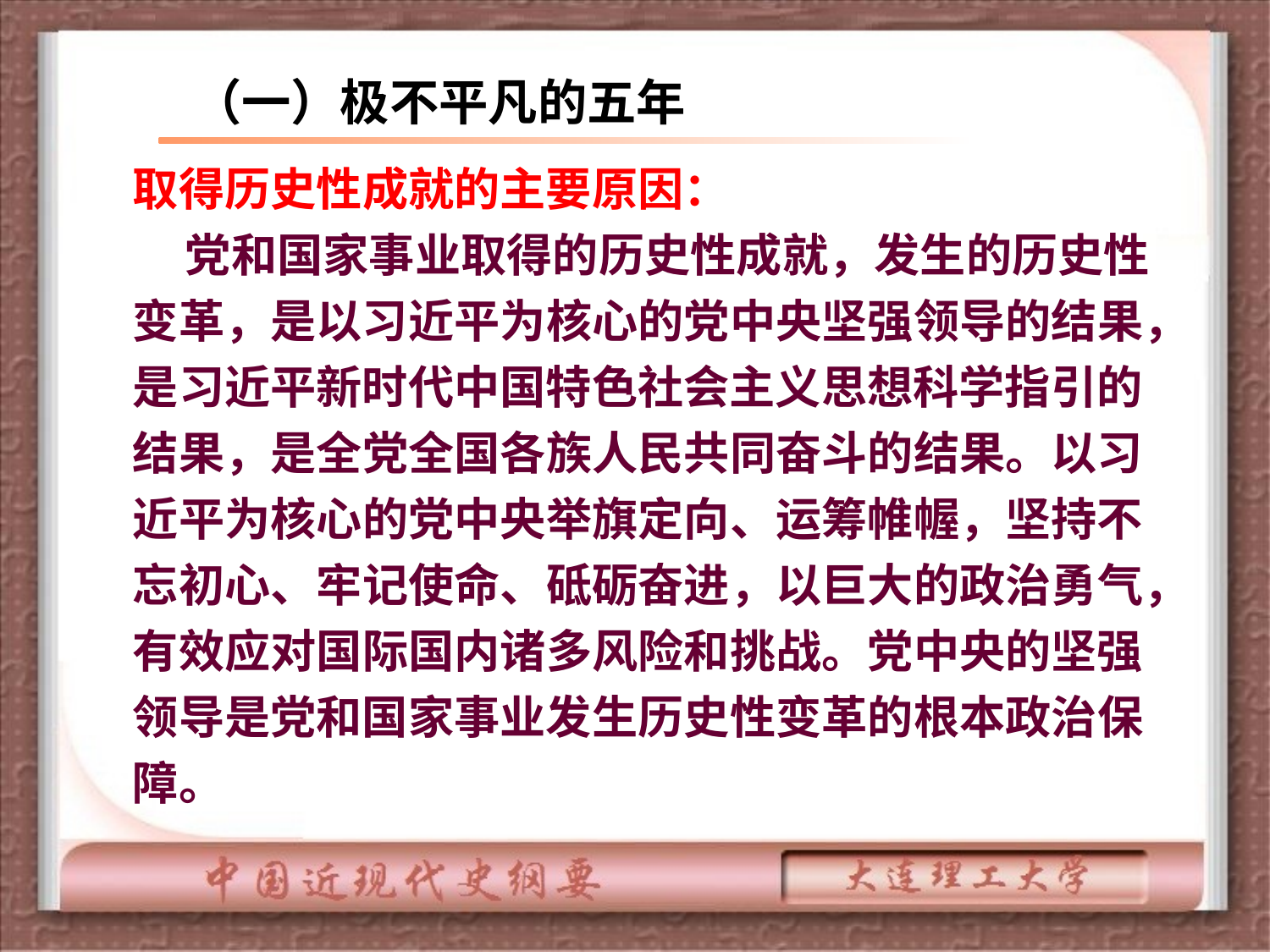

（一）极不平凡的五年

取得历史性成就的主要原因：
    党和国家事业取得的历史性成就，发生的历史性变革，是以习近平为核心的党中央坚强领导的结果，是习近平新时代中国特色社会主义思想科学指引的结果，是全党全国各族人民共同奋斗的结果。以习近平为核心的党中央举旗定向、运筹帷幄，坚持不忘初心、牢记使命、砥砺奋进，以巨大的政治勇气，有效应对国际国内诸多风险和挑战。党中央的坚强领导是党和国家事业发生历史性变革的根本政治保障。